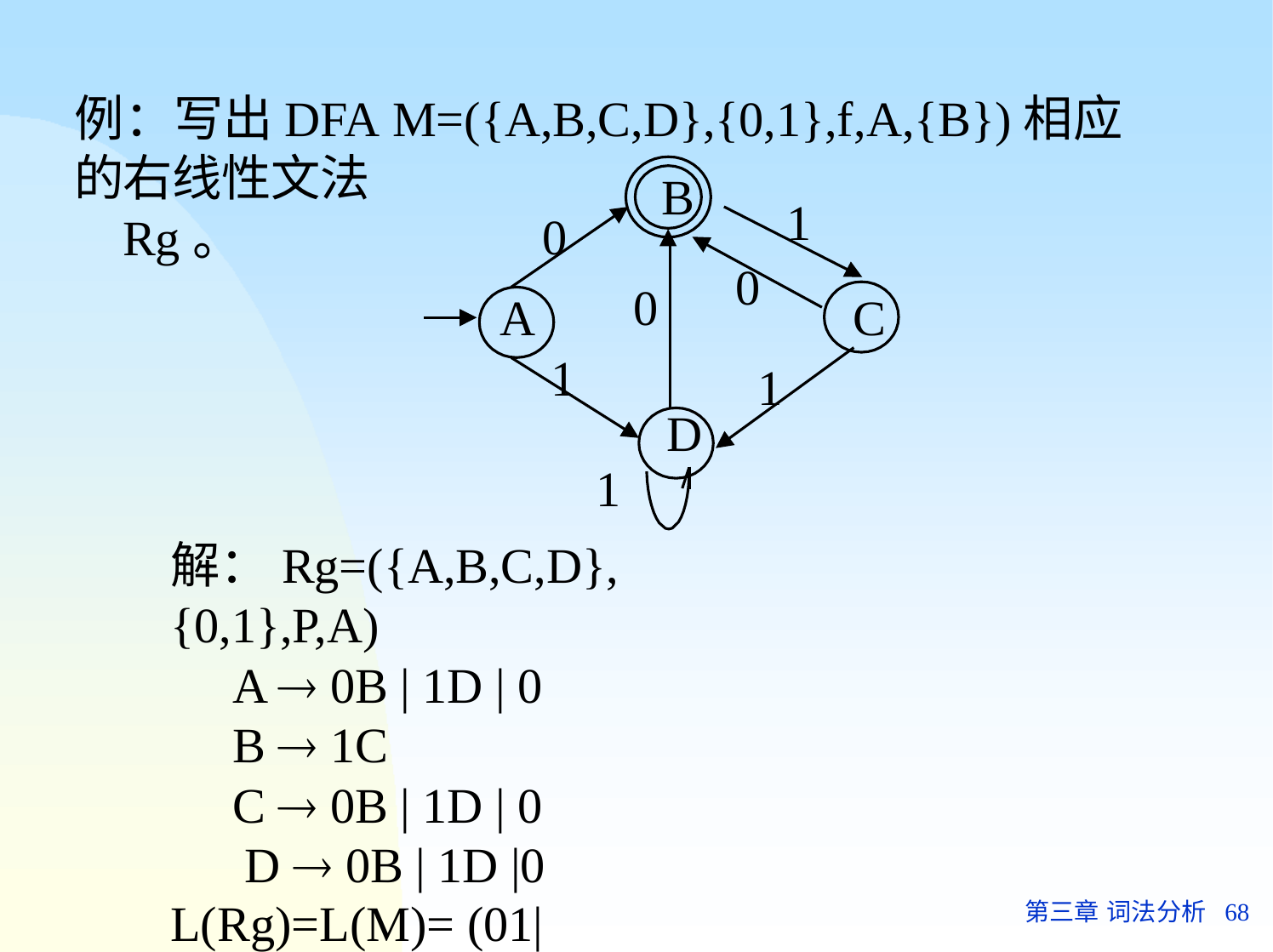

例：写出DFA M=({A,B,C,D},{0,1},f,A,{B})相应的
右线性文法Rg。

B
1
0

0
1
0
A
C
1
D
1
解：Rg=({A,B,C,D},{0,1},P,A)
A → 0B | 1D | 0  B → 1C
C → 0B | 1D | 0  D → 0B | 1D |0
L(Rg)=L(M)= (01|1)*0
第三章 词法分析	68